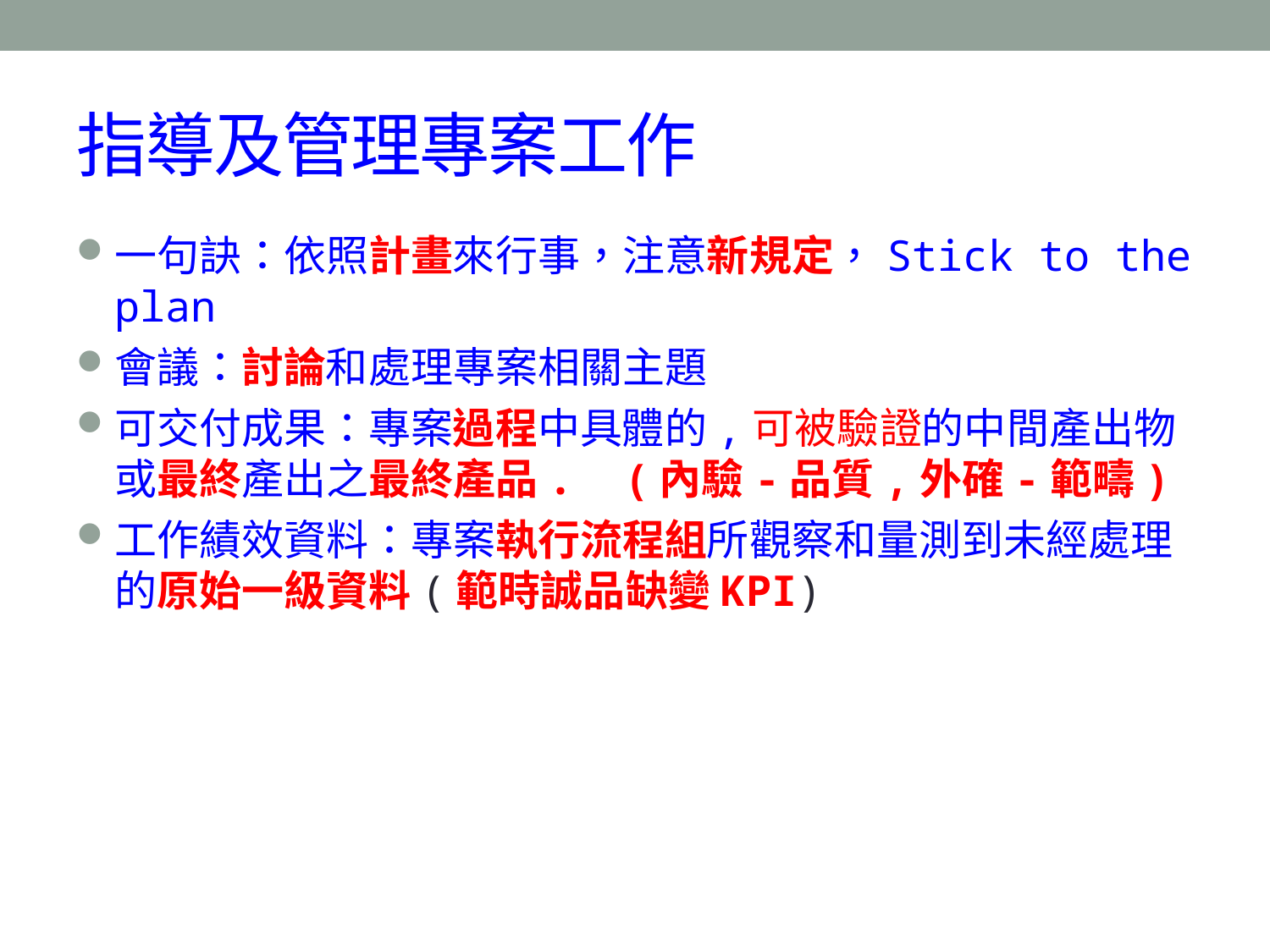

# 指導及管理專案工作
一句訣：依照計畫來行事，注意新規定，Stick to the plan
會議：討論和處理專案相關主題
可交付成果：專案過程中具體的,可被驗證的中間產出物或最終產出之最終產品.  (內驗-品質,外確-範疇)
工作績效資料：專案執行流程組所觀察和量測到未經處理的原始一級資料(範時誠品缺變KPI)